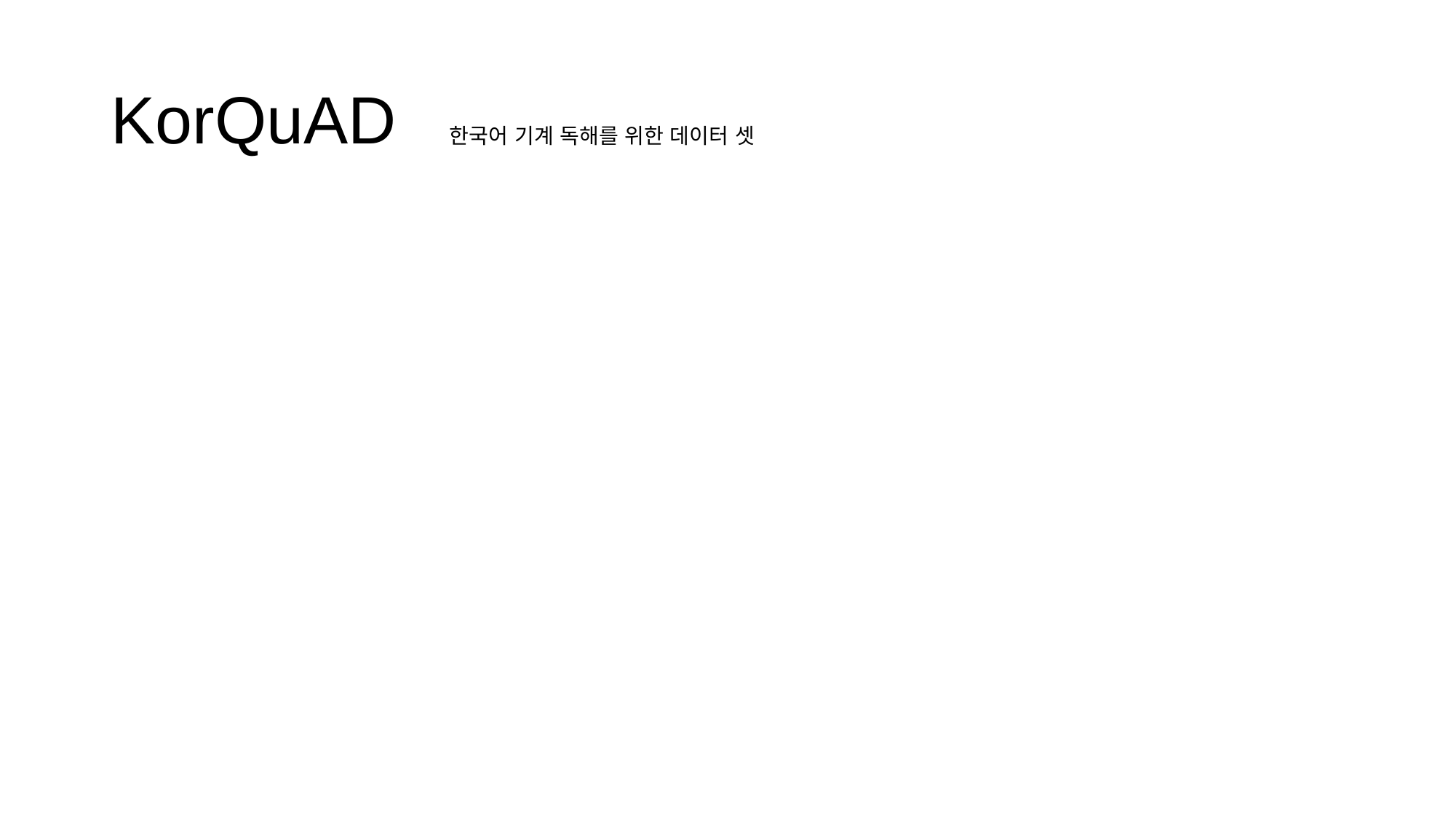

# KorQuAD  한국어 기계 독해를 위한 데이터 셋